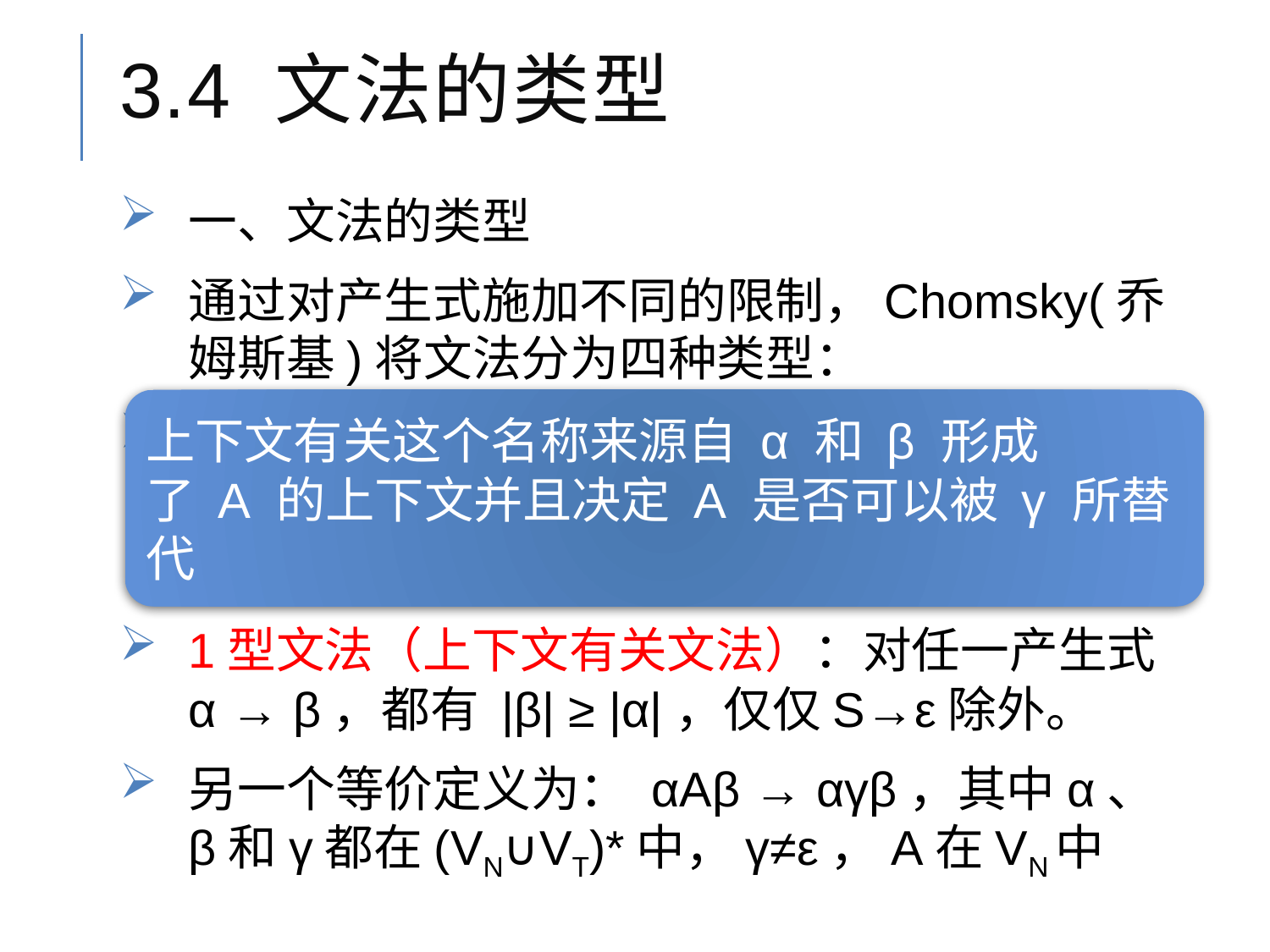

# 3.4 文法的类型
一、文法的类型
通过对产生式施加不同的限制，Chomsky(乔姆斯基)将文法分为四种类型：
0型文法（短语文法）：对任一产生式α → β，都有α∈(VN∪VT)+，且至少含有一个非终结符，β∈(VN∪VT)*。
1型文法（上下文有关文法）：对任一产生式α → β，都有 |β| ≥ |α|，仅仅S→ε除外。
另一个等价定义为： αAβ → αγβ，其中α、β和γ都在(VN∪VT)*中，γ≠ε，A在VN中
上下文有关这个名称来源自 α 和 β 形成了 A 的上下文并且决定 A 是否可以被 γ 所替代
39